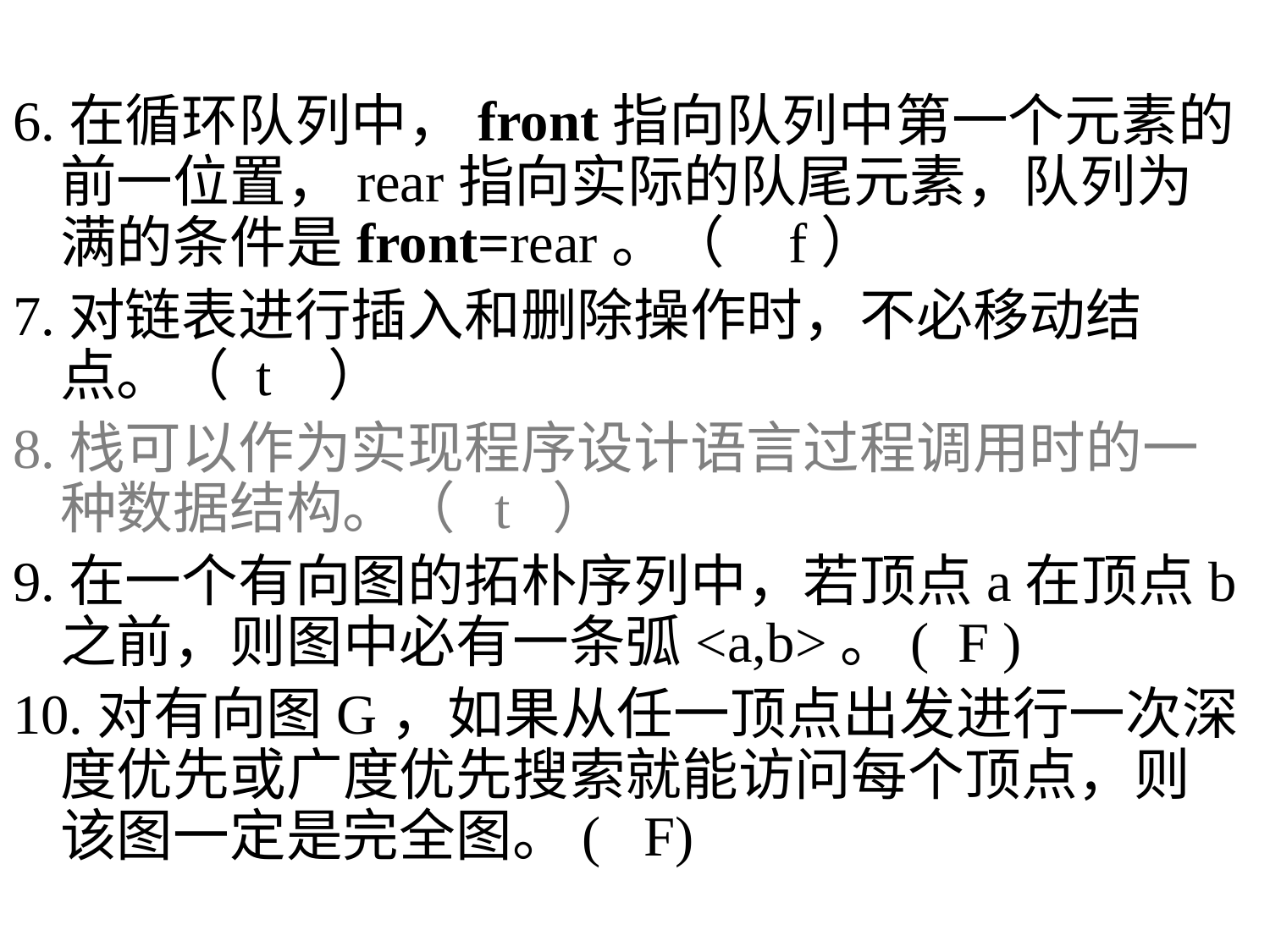

6.在循环队列中，front指向队列中第一个元素的前一位置，rear指向实际的队尾元素，队列为满的条件是front=rear。（    f）
7.对链表进行插入和删除操作时，不必移动结点。（ t   ）
8.栈可以作为实现程序设计语言过程调用时的一种数据结构。（  t  ）
9.在一个有向图的拓朴序列中，若顶点a在顶点b之前，则图中必有一条弧<a,b>。(  F )
10.对有向图G，如果从任一顶点出发进行一次深度优先或广度优先搜索就能访问每个顶点，则该图一定是完全图。(   F)